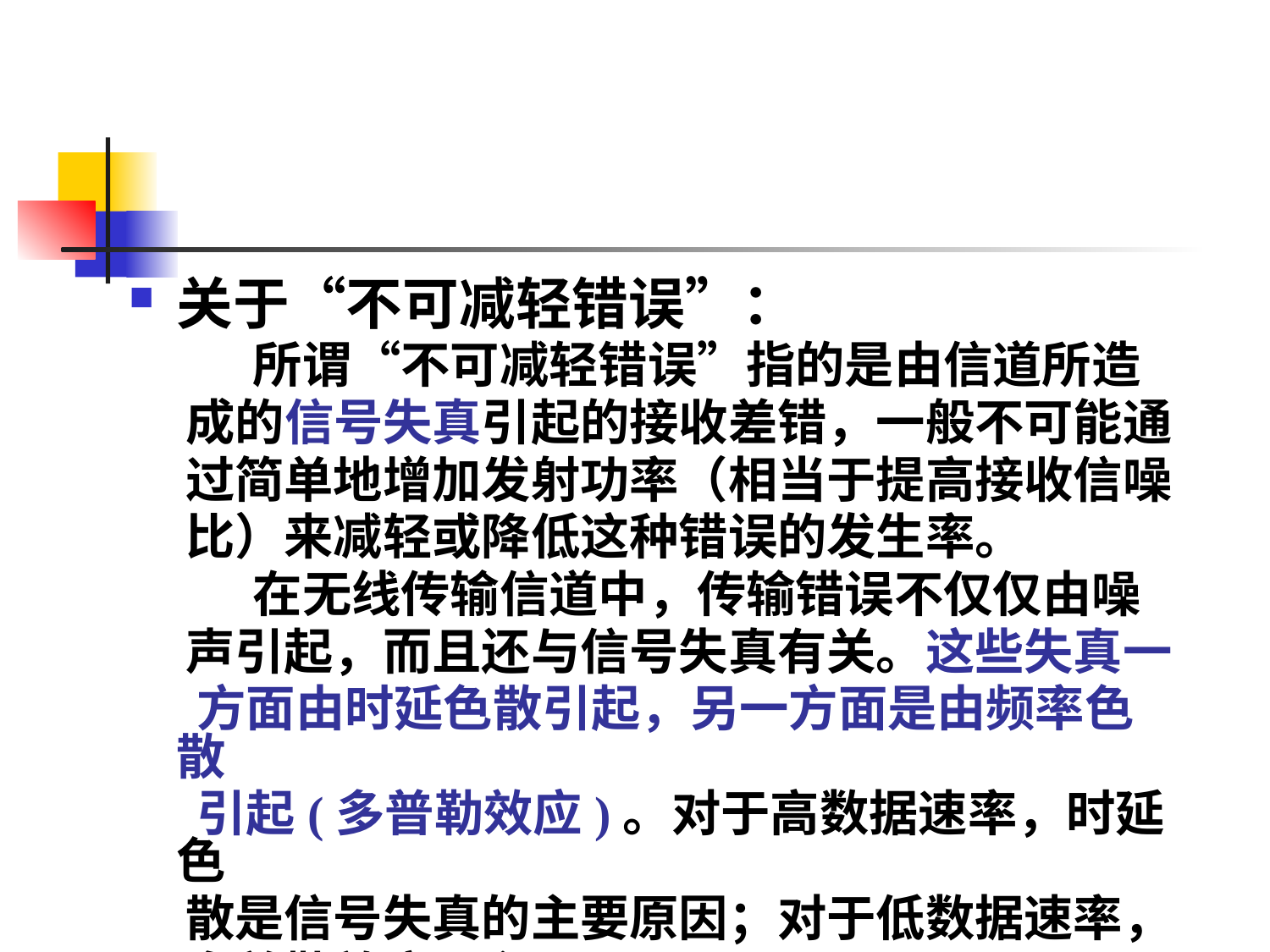

#
关于“不可减轻错误”：
          所谓“不可减轻错误”指的是由信道所造
    成的信号失真引起的接收差错，一般不可能通
    过简单地增加发射功率（相当于提高接收信噪
    比）来减轻或降低这种错误的发生率。
          在无线传输信道中，传输错误不仅仅由噪
    声引起，而且还与信号失真有关。这些失真一
     方面由时延色散引起，另一方面是由频率色散
     引起(多普勒效应)。对于高数据速率，时延色
    散是信号失真的主要原因；对于低数据速率，
    多普勒效应是主要原因。